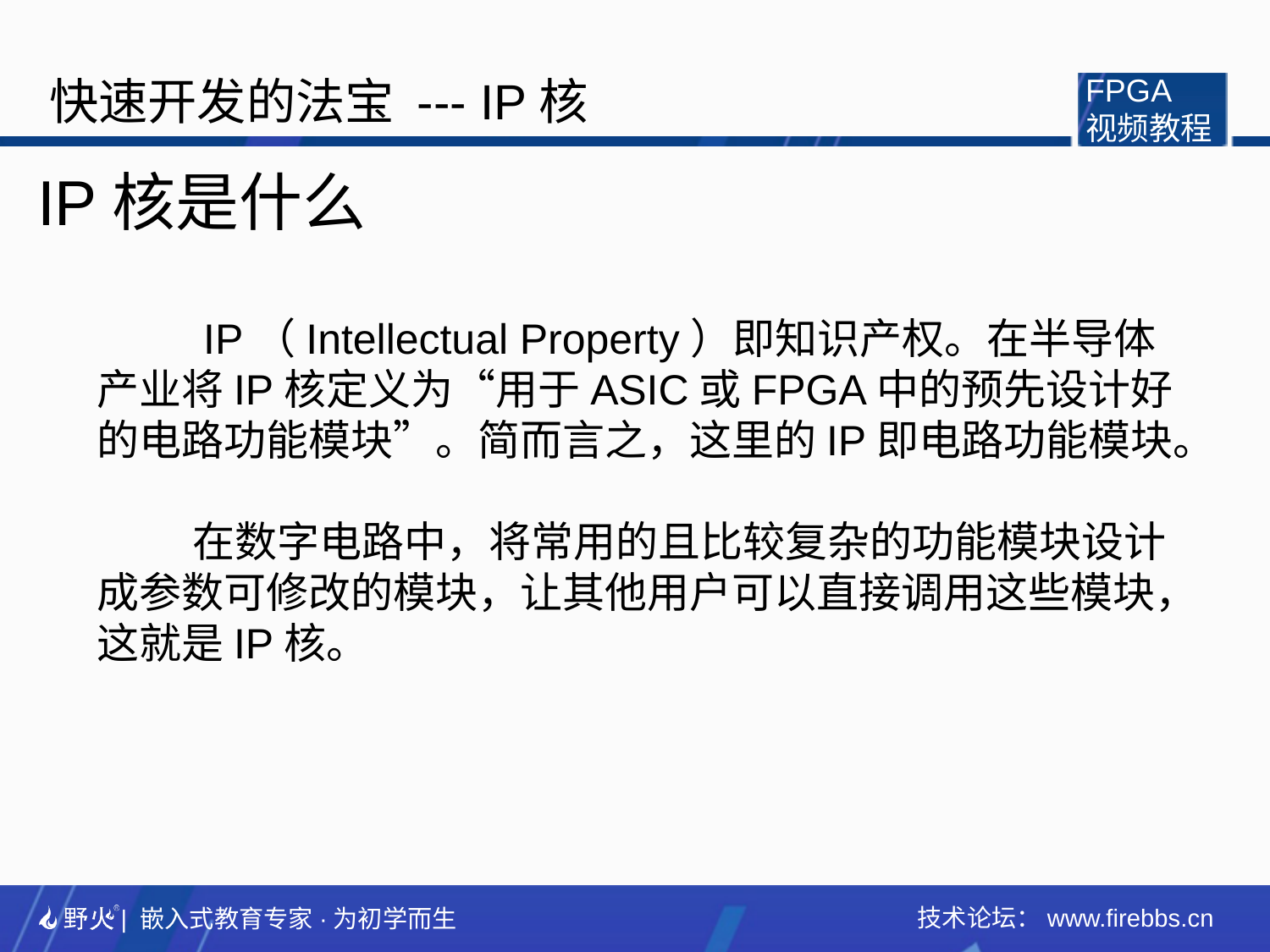

快速开发的法宝 --- IP核
FPGA
视频教程
IP核是什么
         IP（Intellectual Property）即知识产权。在半导体产业将IP核定义为“用于ASIC或FPGA中的预先设计好的电路功能模块”。简而言之，这里的IP即电路功能模块。

         在数字电路中，将常用的且比较复杂的功能模块设计成参数可修改的模块，让其他用户可以直接调用这些模块，这就是IP核。